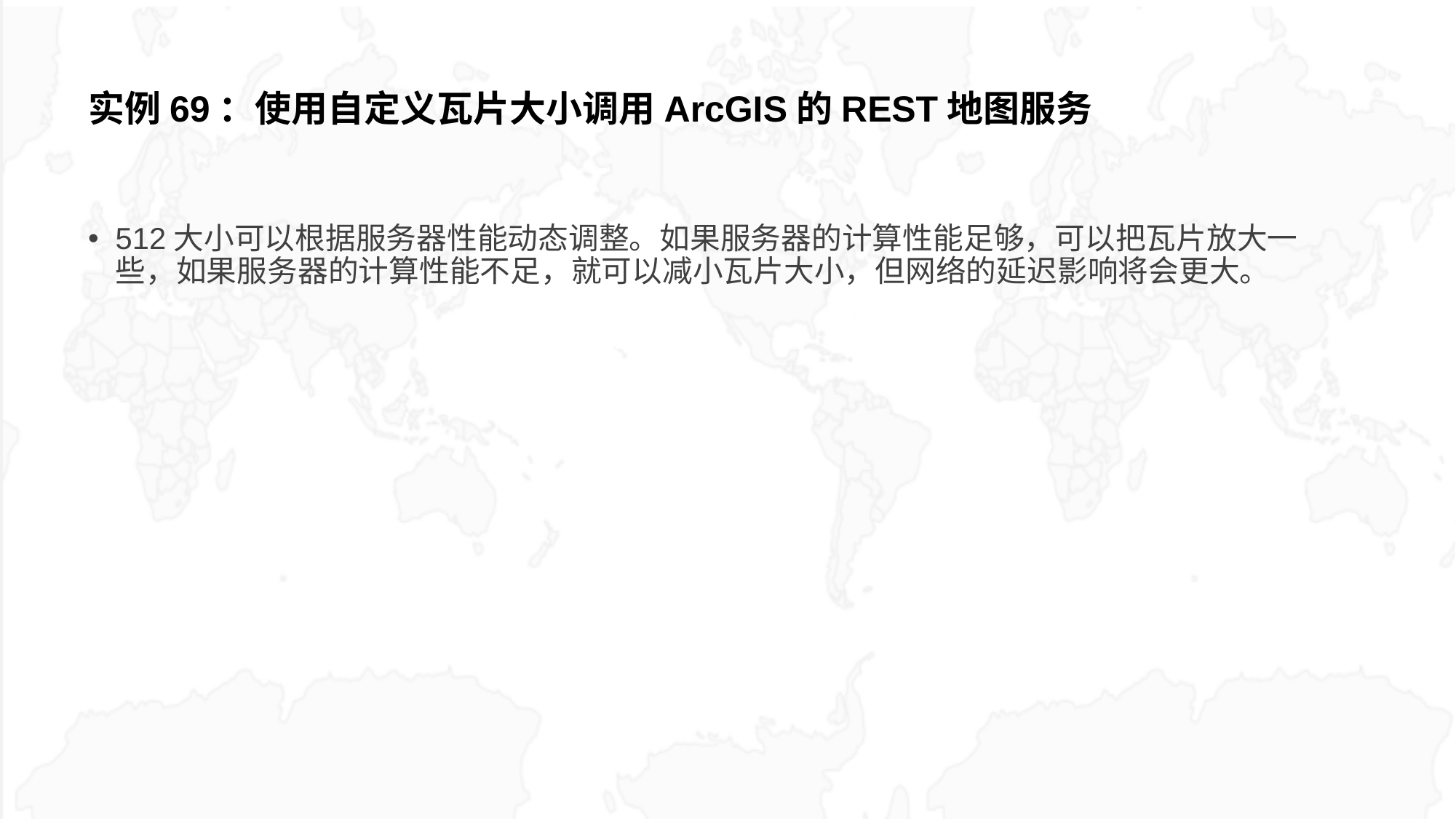

# 实例69：使用自定义瓦片大小调用ArcGIS的REST地图服务
512大小可以根据服务器性能动态调整。如果服务器的计算性能足够，可以把瓦片放大一些，如果服务器的计算性能不足，就可以减小瓦片大小，但网络的延迟影响将会更大。